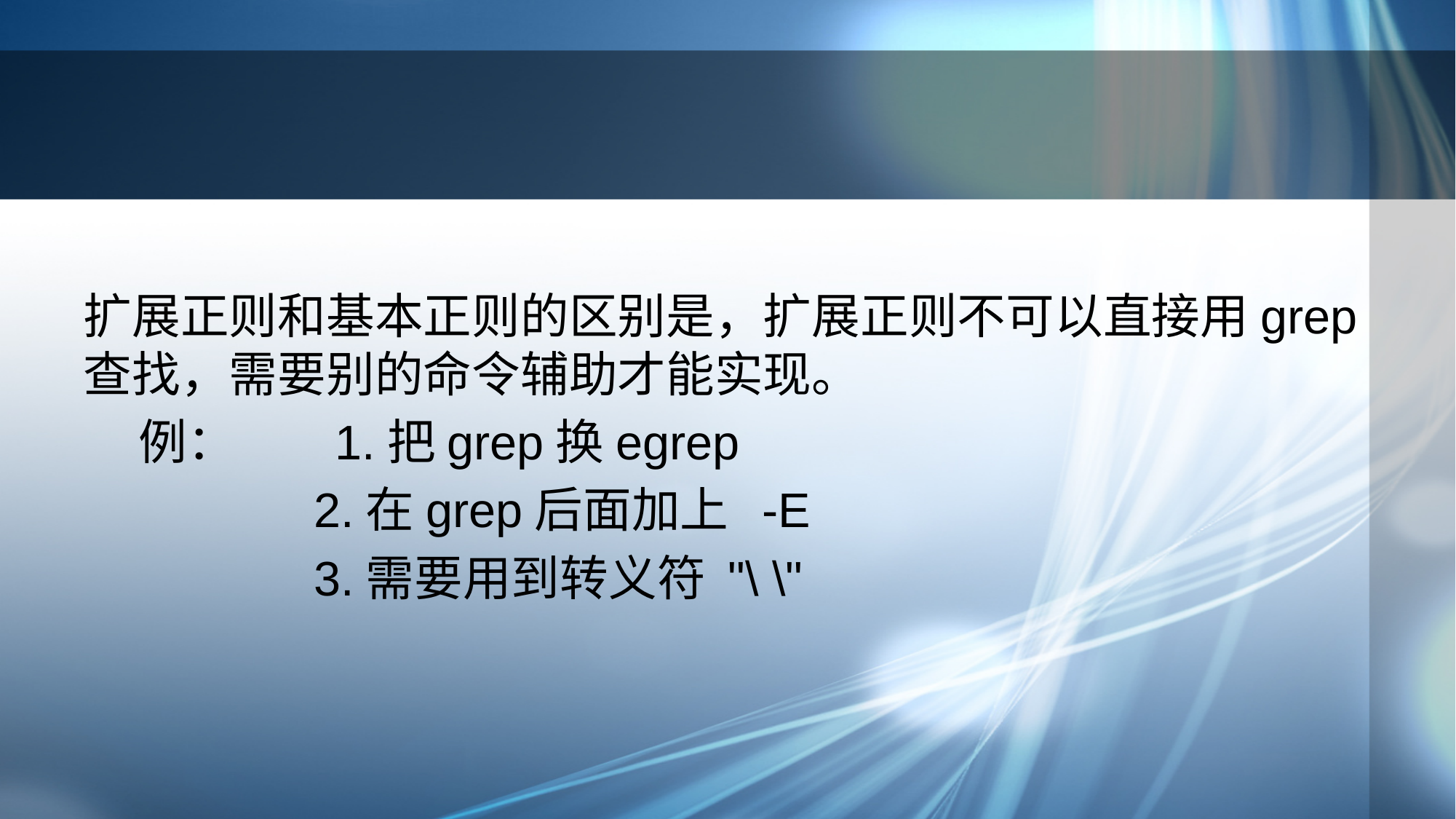

#

扩展正则和基本正则的区别是，扩展正则不可以直接用grep查找，需要别的命令辅助才能实现。
    例：	  1.把grep换egrep
	         2.在grep后面加上  -E
	         3.需要用到转义符 "\ \"